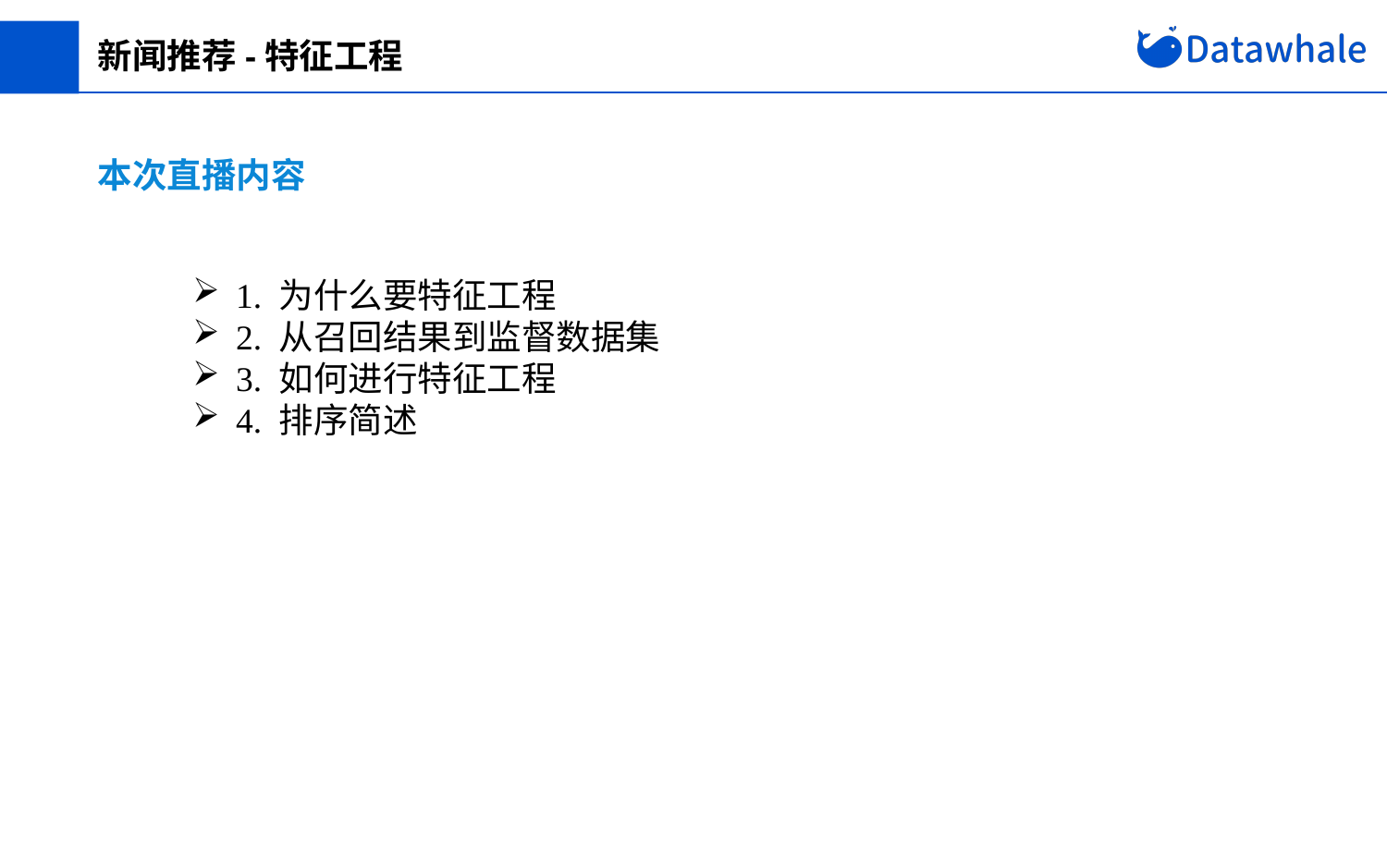

新闻推荐-特征工程
本次直播内容
1. 为什么要特征工程
2. 从召回结果到监督数据集
3. 如何进行特征工程
4. 排序简述